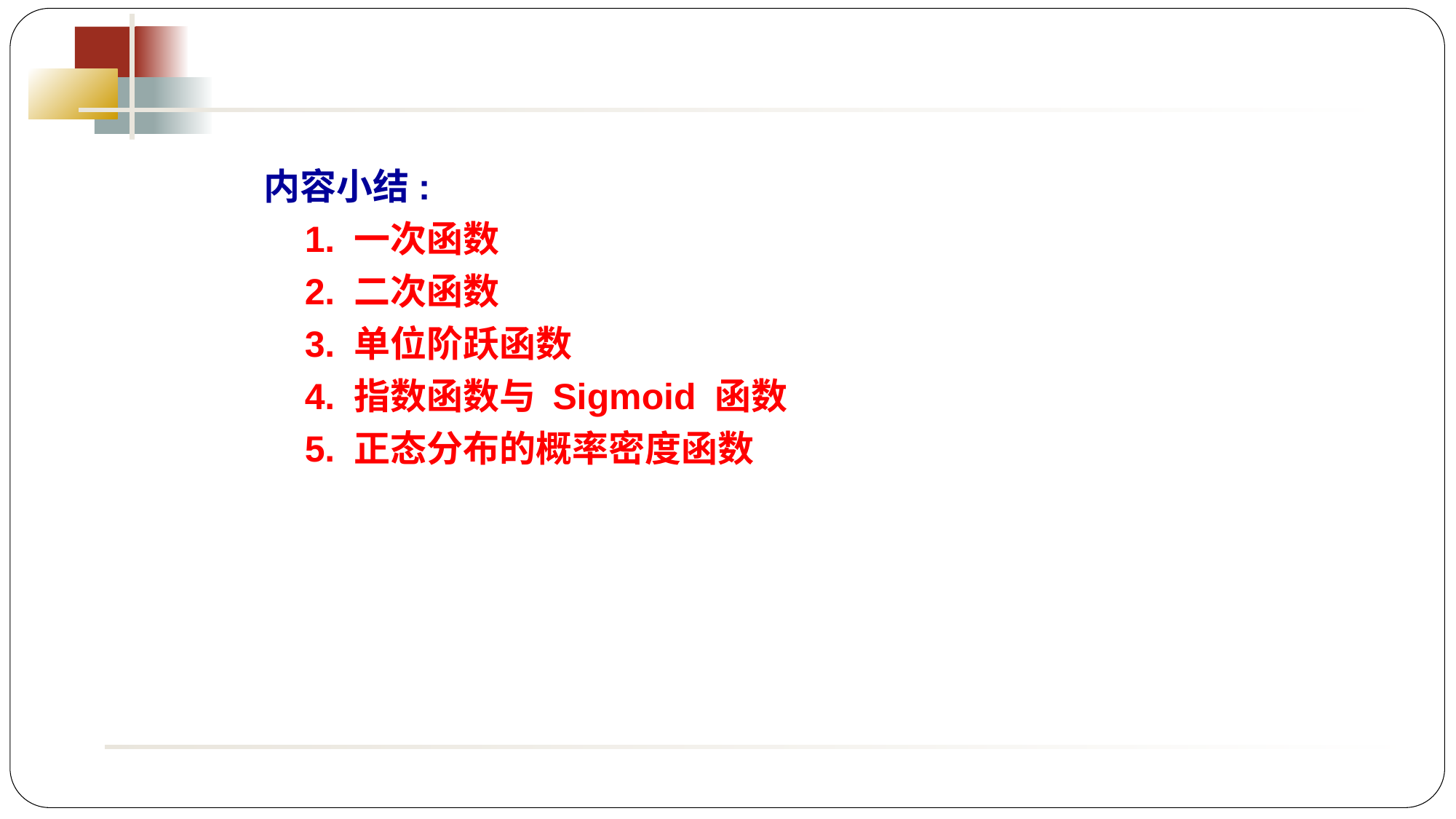

内容小结:
    1. 一次函数
    2. 二次函数
    3. 单位阶跃函数
    4. 指数函数与 Sigmoid 函数
    5. 正态分布的概率密度函数